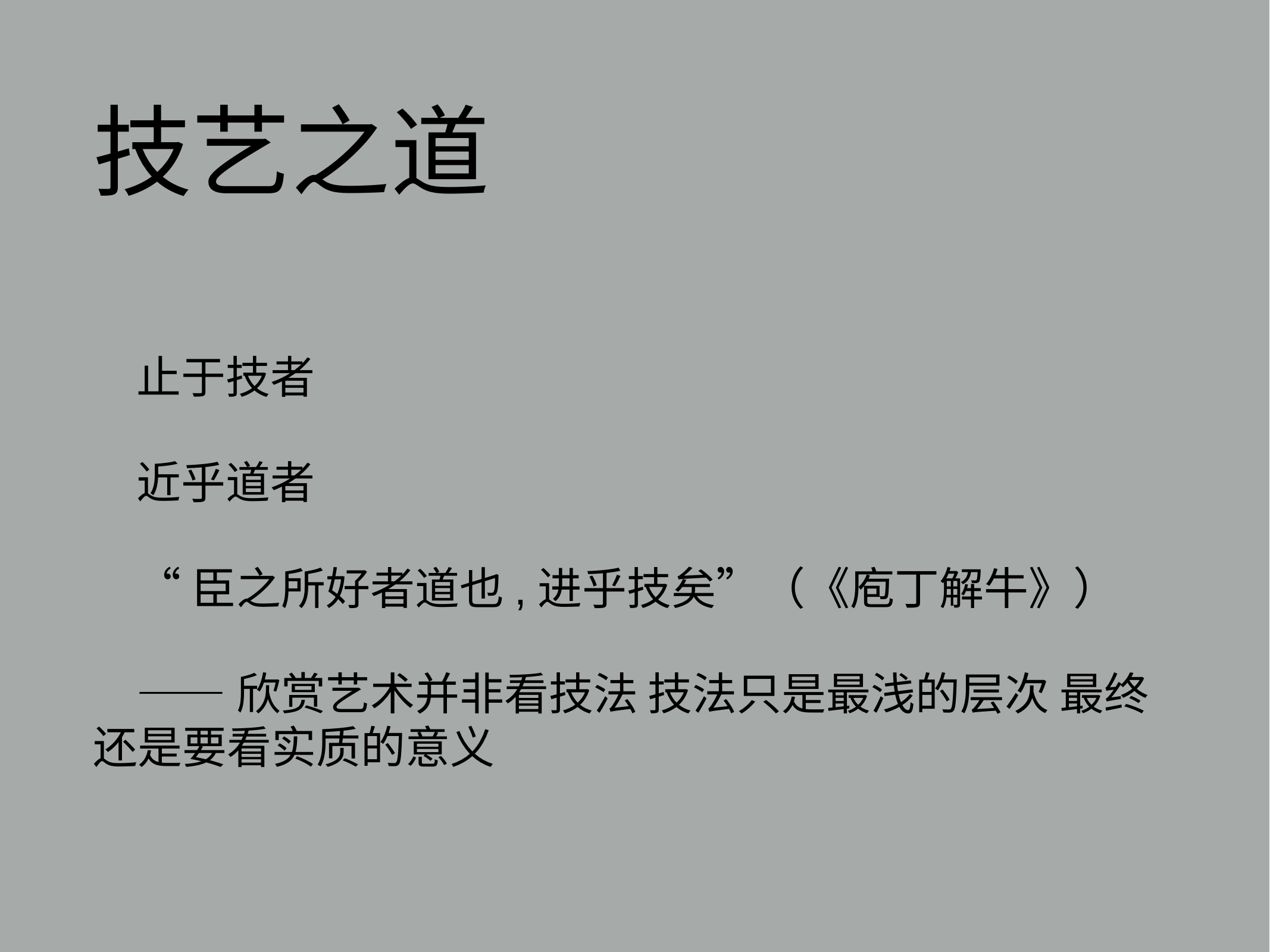

# 技艺之道
止于技者
近乎道者
“臣之所好者道也,进乎技矣”（《庖丁解牛》）
——欣赏艺术并非看技法 技法只是最浅的层次 最终还是要看实质的意义